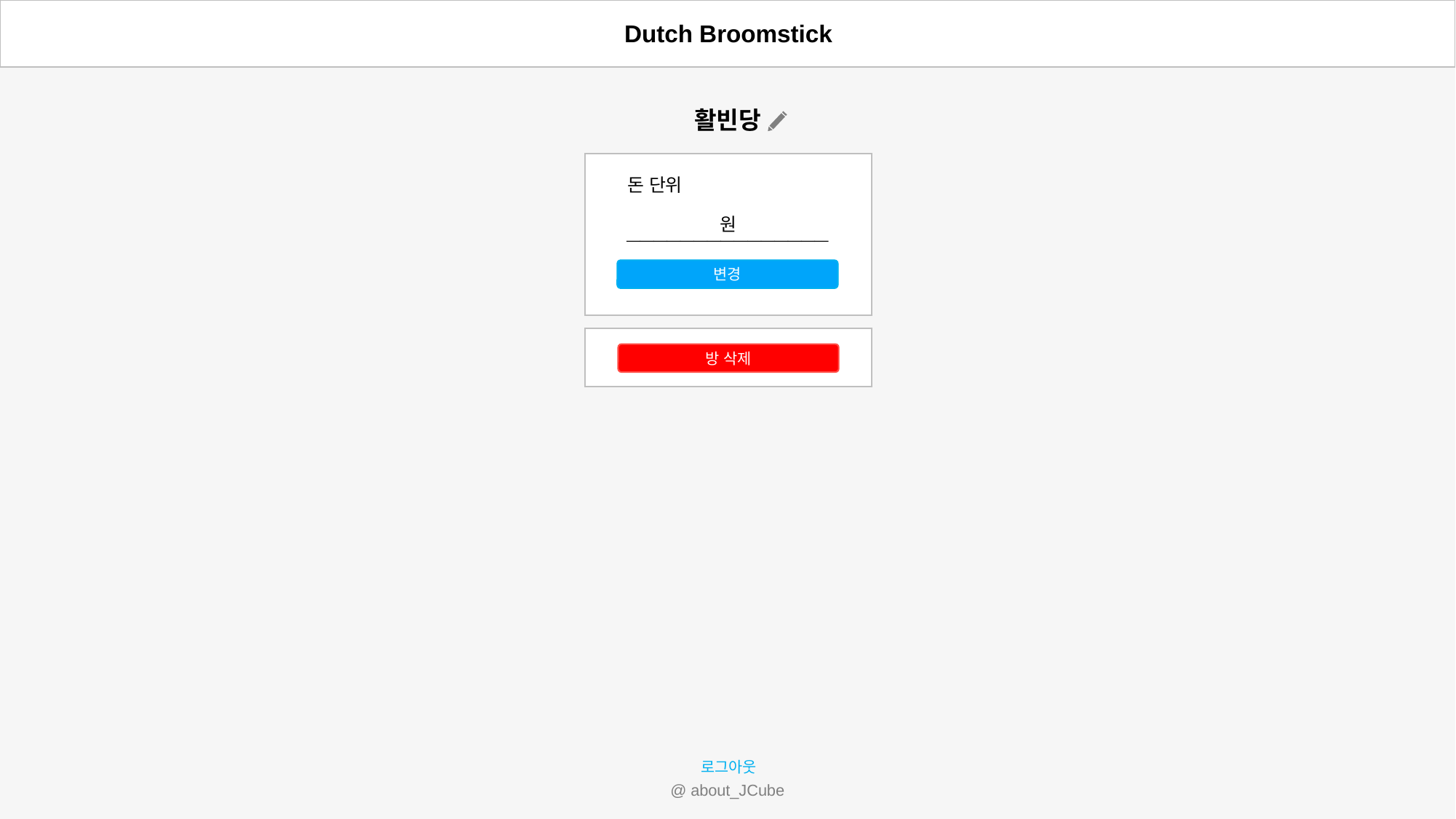

Dutch Broomstick
활빈당

돈 단위
원
_______________
변경

방 삭제
로그아웃
@ about_JCube